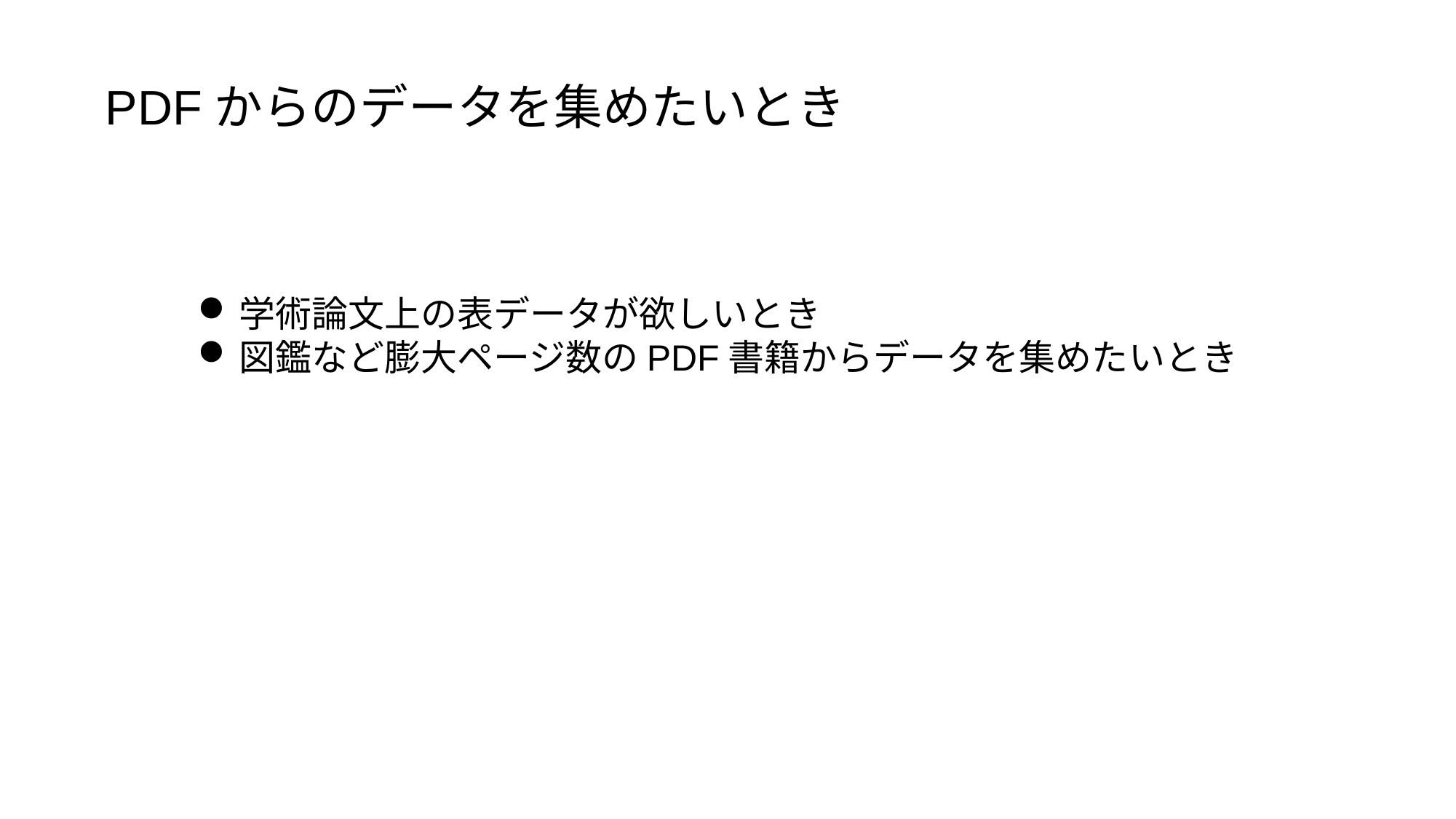

PDFからのデータを集めたいとき
学術論文上の表データが欲しいとき
図鑑など膨大ページ数のPDF書籍からデータを集めたいとき